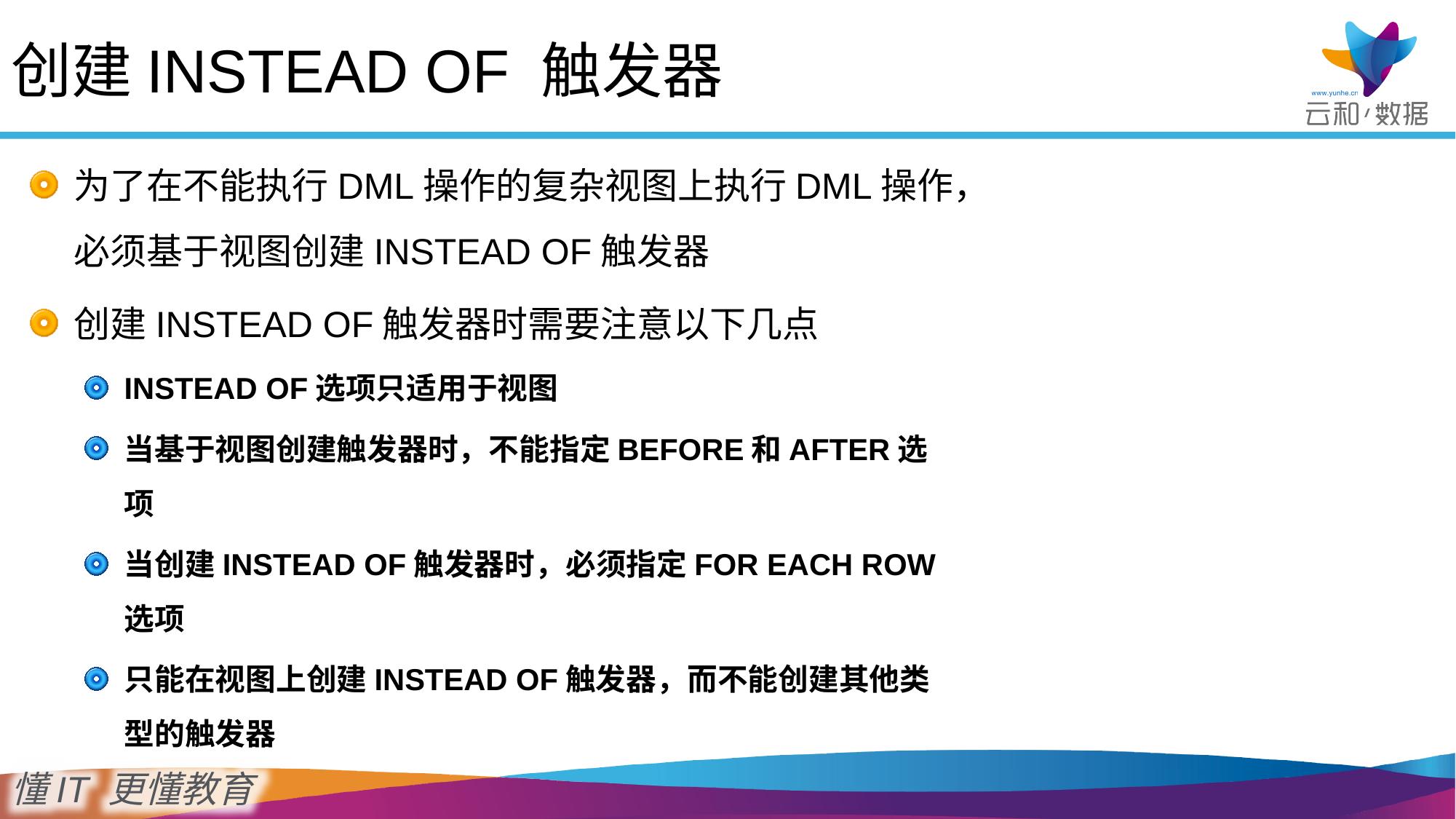

创建INSTEAD OF 触发器
为了在不能执行DML操作的复杂视图上执行DML操作，必须基于视图创建INSTEAD OF触发器
创建INSTEAD OF触发器时需要注意以下几点
INSTEAD OF选项只适用于视图
当基于视图创建触发器时，不能指定BEFORE和AFTER选项
当创建INSTEAD OF触发器时，必须指定FOR EACH ROW选项
只能在视图上创建INSTEAD OF触发器，而不能创建其他类型的触发器